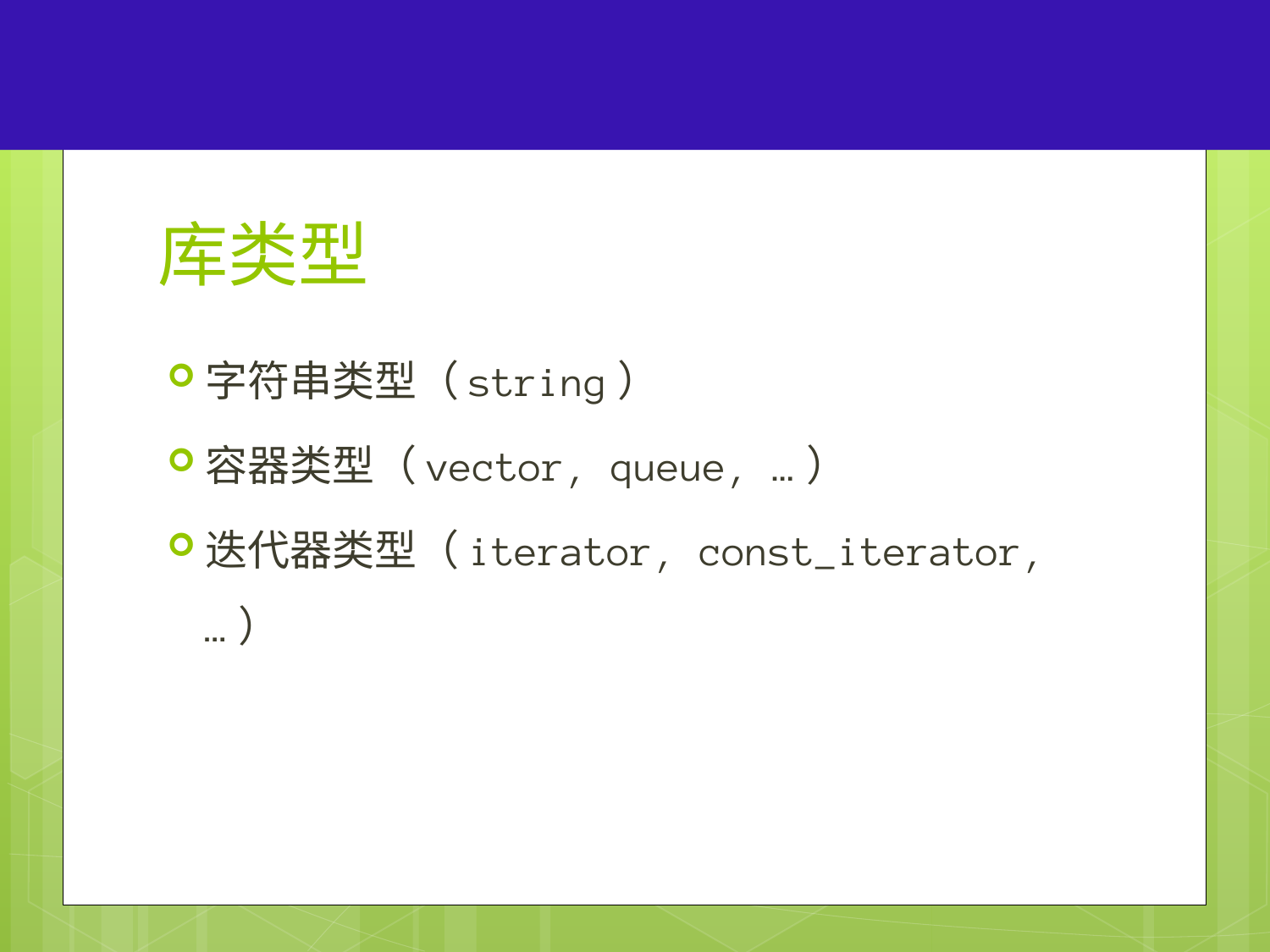

27
# 库类型
字符串类型（string）
容器类型（vector, queue, …）
迭代器类型（iterator, const_iterator, …）